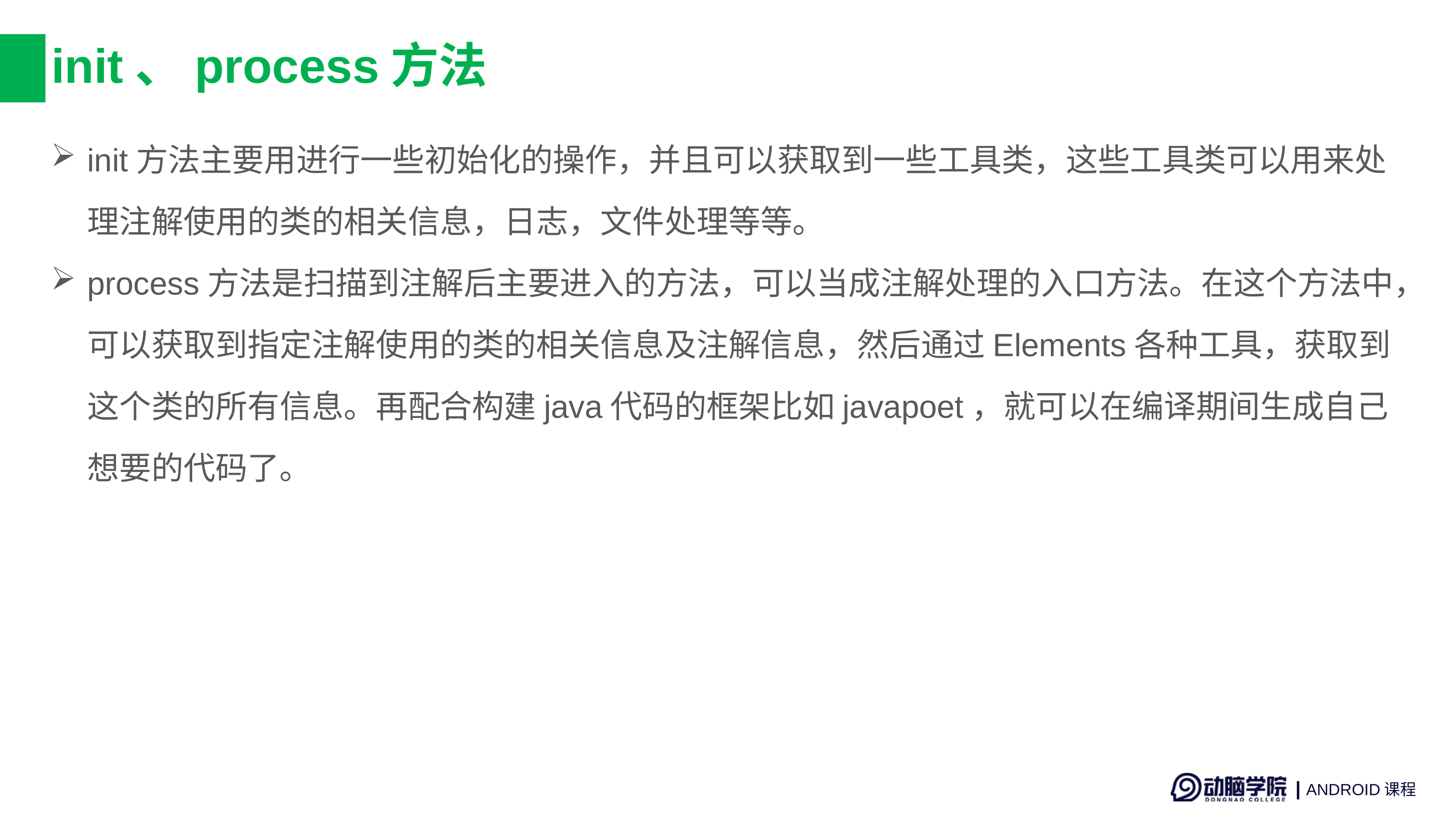

# init、process方法
init方法主要用进行一些初始化的操作，并且可以获取到一些工具类，这些工具类可以用来处理注解使用的类的相关信息，日志，文件处理等等。
process方法是扫描到注解后主要进入的方法，可以当成注解处理的入口方法。在这个方法中，可以获取到指定注解使用的类的相关信息及注解信息，然后通过Elements各种工具，获取到这个类的所有信息。再配合构建java代码的框架比如javapoet，就可以在编译期间生成自己想要的代码了。